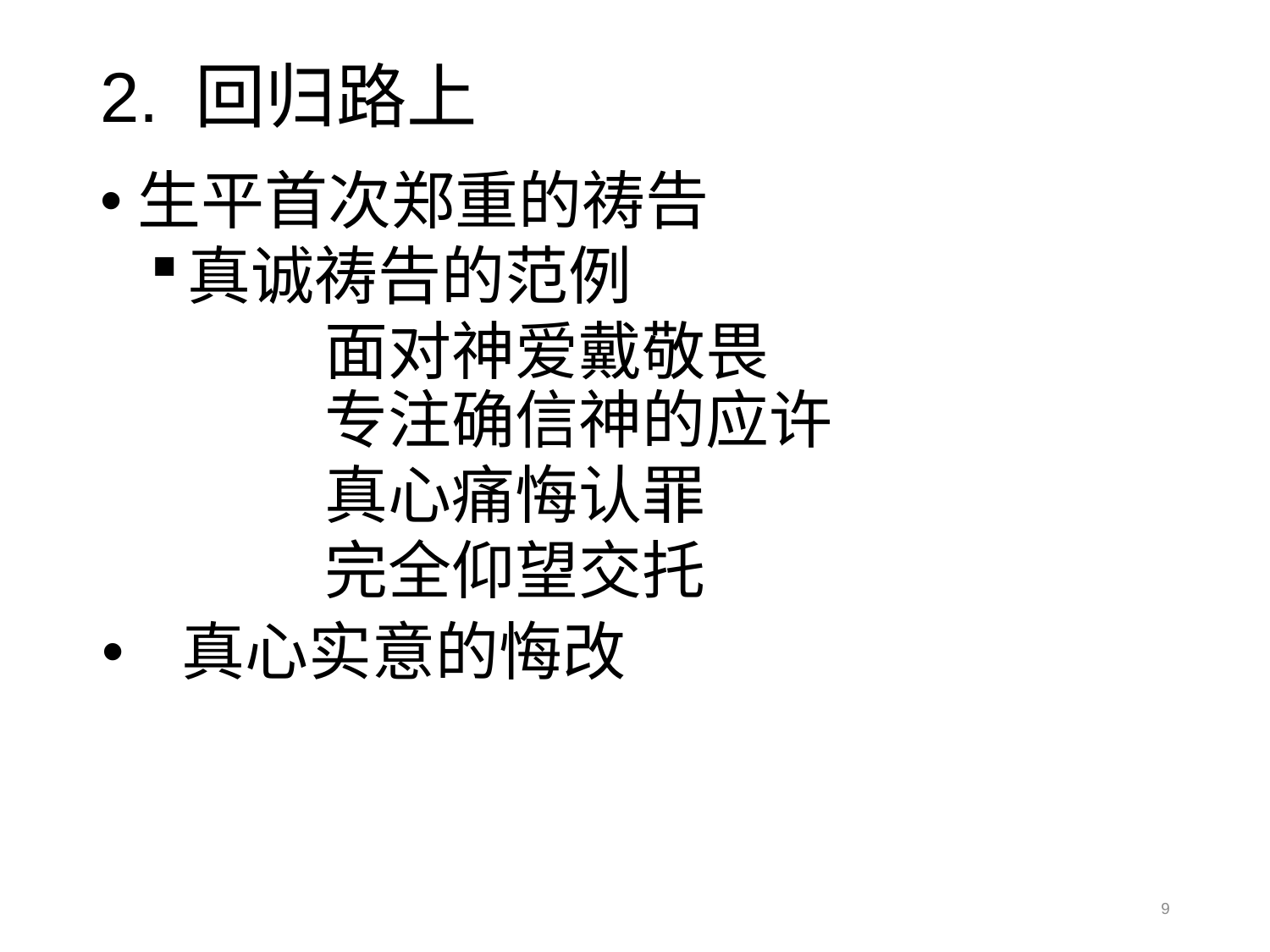

# 2. 回归路上
生平首次郑重的祷告
真诚祷告的范例
	面对神爱戴敬畏
	专注确信神的应许
	真心痛悔认罪
	完全仰望交托
真心实意的悔改

9